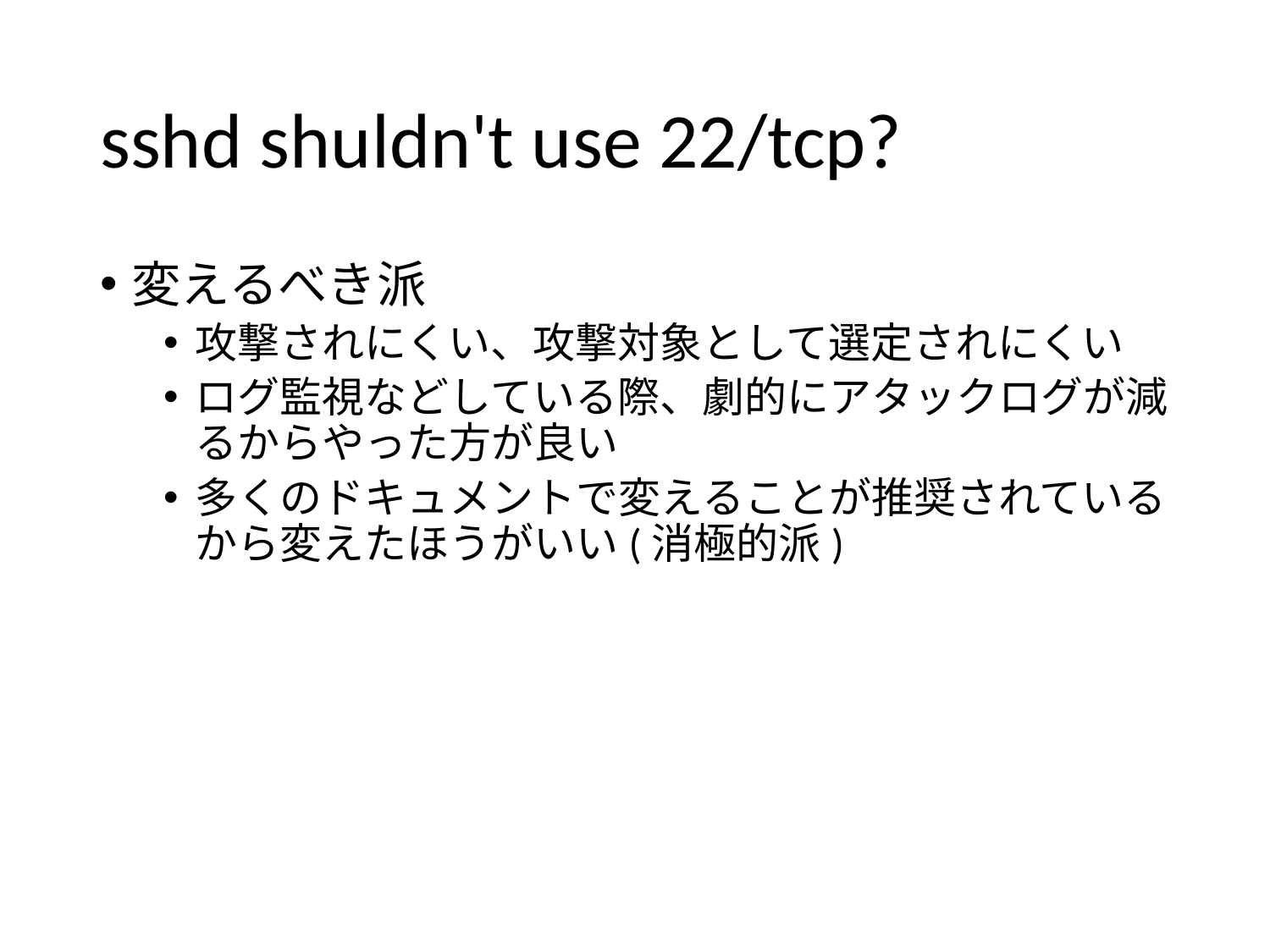

# sshd shuldn't use 22/tcp?
変えるべき派
攻撃されにくい、攻撃対象として選定されにくい
ログ監視などしている際、劇的にアタックログが減るからやった方が良い
多くのドキュメントで変えることが推奨されているから変えたほうがいい(消極的派)